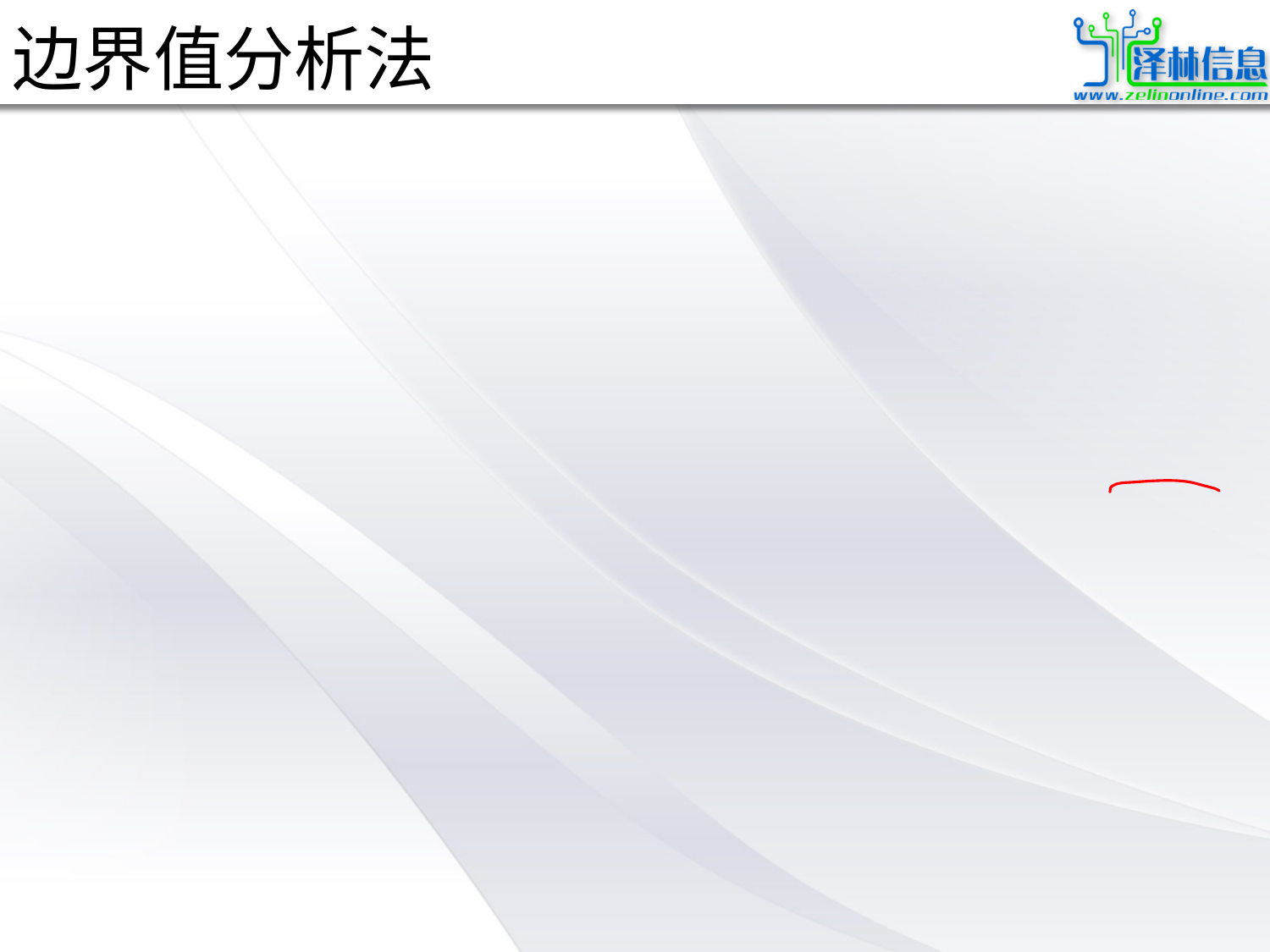

# 边界值分析法
3）将规则1）和2）应用于输出条件，即设计测试用例使输出值达到边界值及其左右的值。

 例如，某程序的规格说明要求计算出“每月保险金扣除额为0至1165.25元”，其测试用例可取0.00及1165.24、还可取-0.01及1165．26等。

再如一程序属于情报检索系统，要求每次”最少显示1条、最多显示4条情报摘要”，这时我们应考虑的测试用例包括1和4，还应包括0和5等。